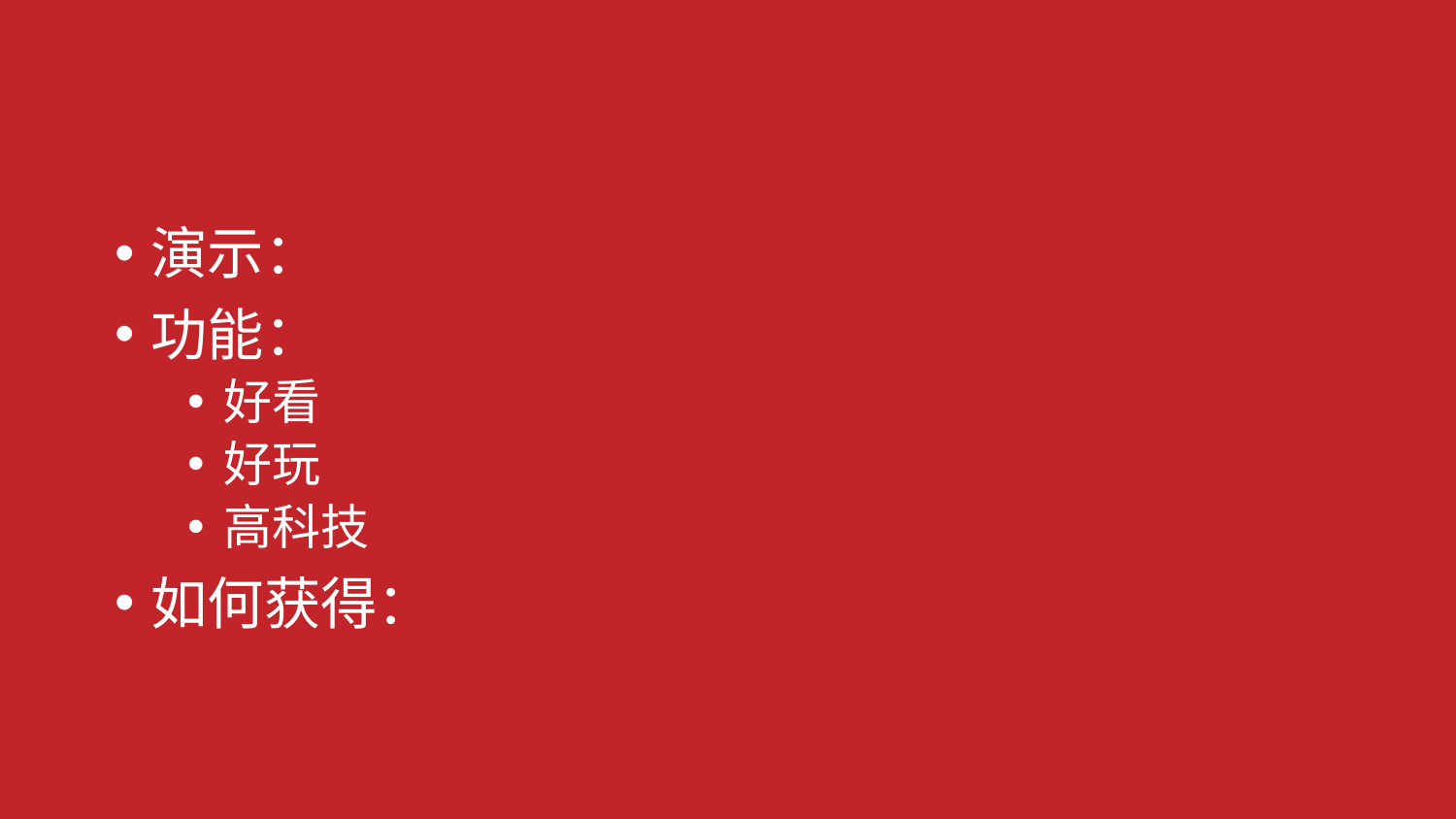

#
演示：
功能：
好看
好玩
高科技
如何获得：